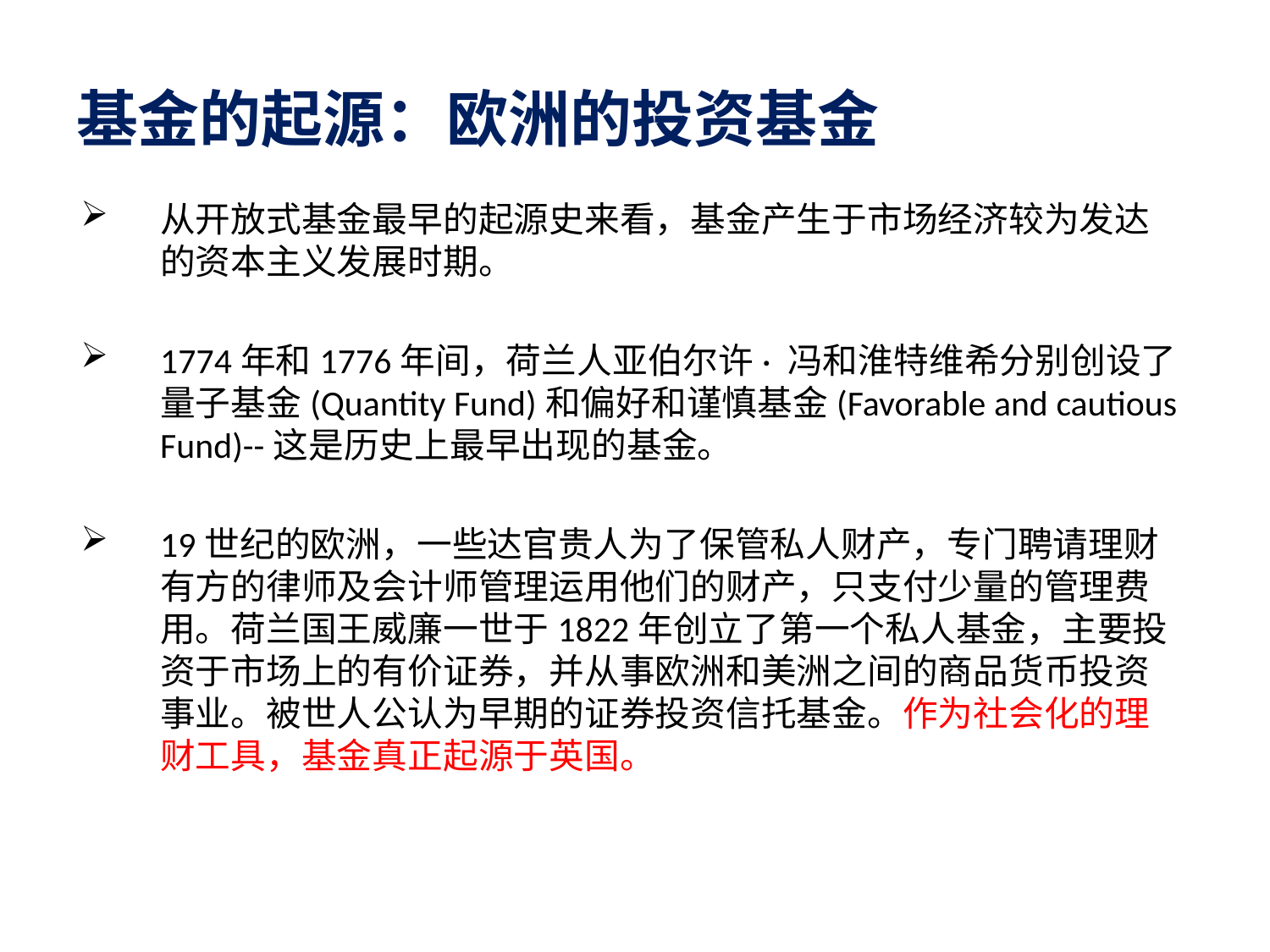

# 基金的起源：欧洲的投资基金
从开放式基金最早的起源史来看，基金产生于市场经济较为发达的资本主义发展时期。

1774年和1776年间，荷兰人亚伯尔许· 冯和淮特维希分别创设了量子基金(Quantity Fund)和偏好和谨慎基金(Favorable and cautious Fund)--这是历史上最早出现的基金。

19世纪的欧洲，一些达官贵人为了保管私人财产，专门聘请理财有方的律师及会计师管理运用他们的财产，只支付少量的管理费用。荷兰国王威廉一世于1822年创立了第一个私人基金，主要投资于市场上的有价证券，并从事欧洲和美洲之间的商品货币投资事业。被世人公认为早期的证券投资信托基金。作为社会化的理财工具，基金真正起源于英国。